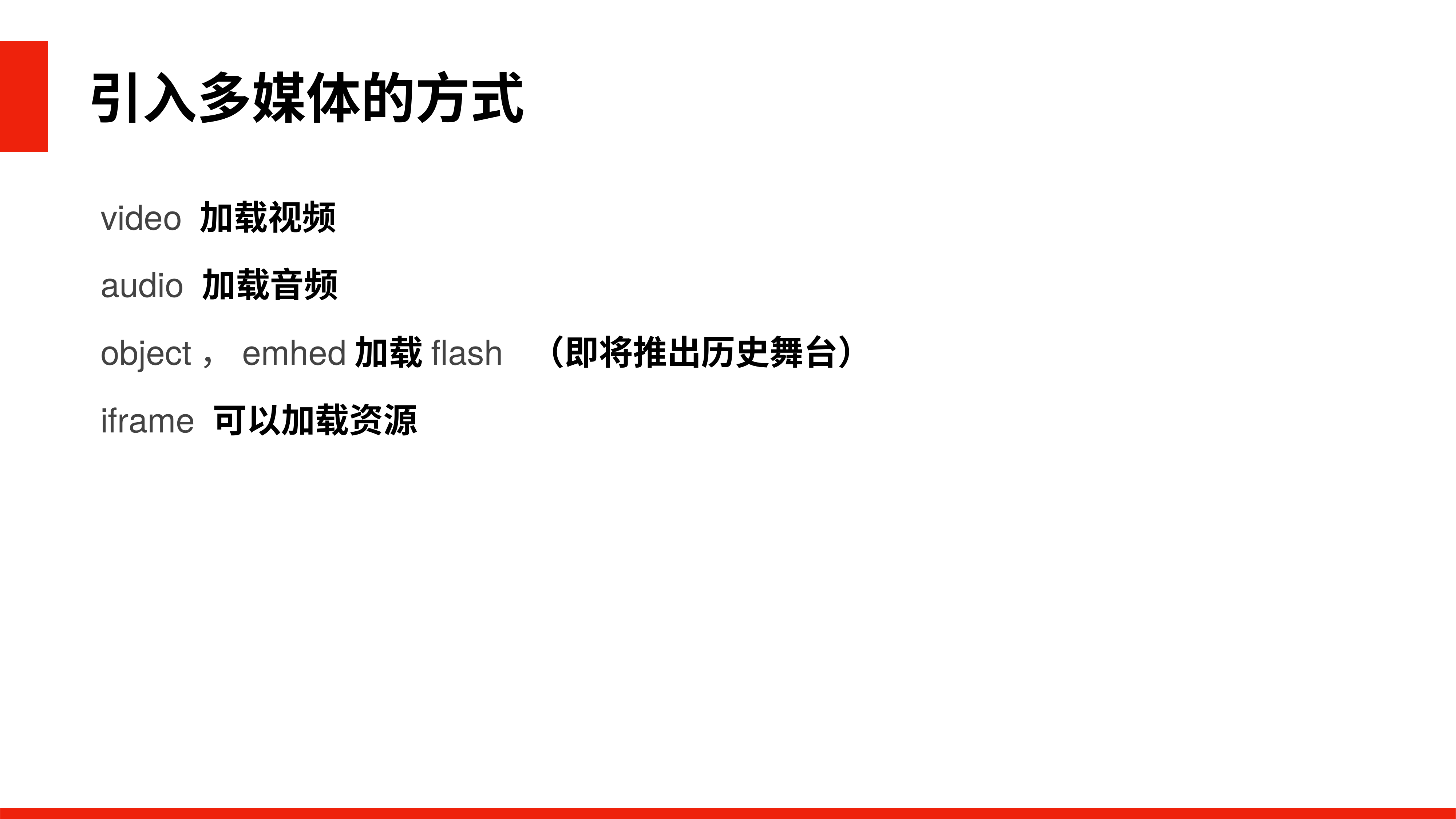

引入多媒体的方式
video 加载视频
audio 加载音频
object，emhed加载flash  （即将推出历史舞台）
iframe 可以加载资源
5